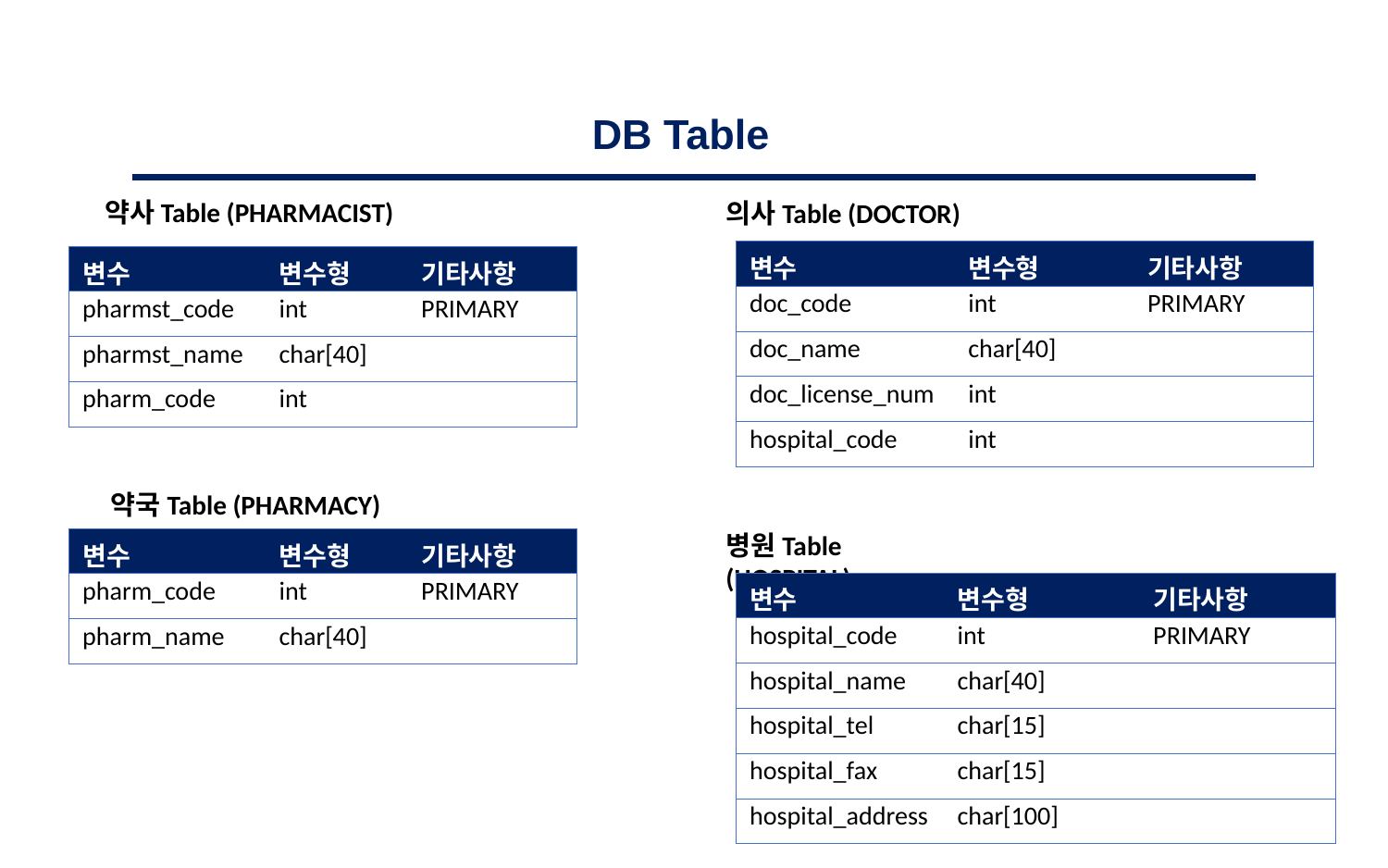

DB Table
약사Table (PHARMACIST)
의사Table (DOCTOR)
| 변수 | 변수형 | 기타사항 |
| --- | --- | --- |
| doc\_code | int | PRIMARY |
| doc\_name | char[40] |  |
| doc\_license\_num | int |  |
| hospital\_code | int |  |
| 변수 | 변수형 | 기타사항 |
| --- | --- | --- |
| pharmst\_code | int | PRIMARY |
| pharmst\_name | char[40] |  |
| pharm\_code | int |  |
약국Table (PHARMACY)
병원Table (HOSPITAL)
| 변수 | 변수형 | 기타사항 |
| --- | --- | --- |
| pharm\_code | int | PRIMARY |
| pharm\_name | char[40] |  |
| 변수 | 변수형 | 기타사항 |
| --- | --- | --- |
| hospital\_code | int | PRIMARY |
| hospital\_name | char[40] |  |
| hospital\_tel | char[15] |  |
| hospital\_fax | char[15] |  |
| hospital\_address | char[100] |  |